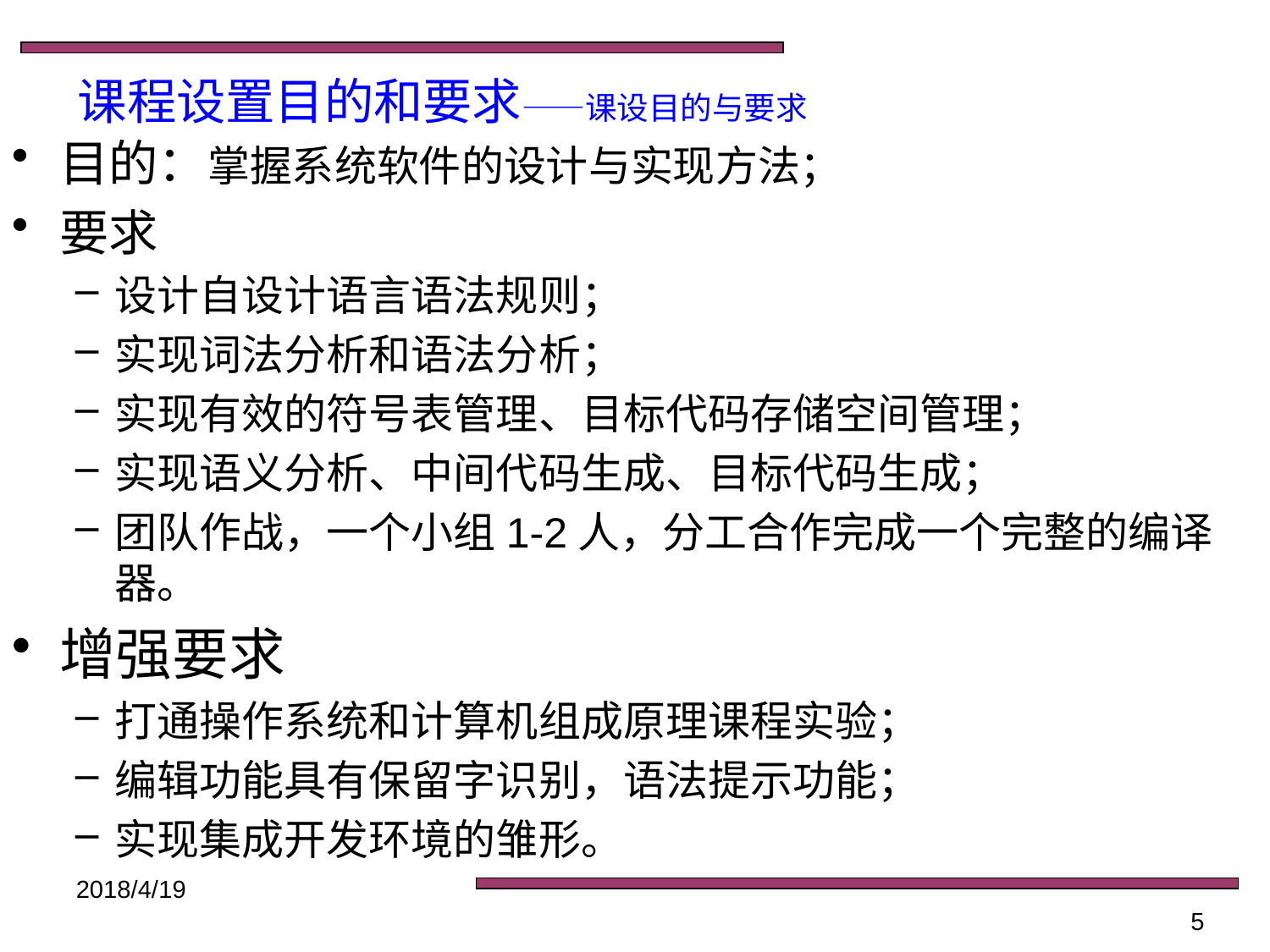

# 课程设置目的和要求——课设目的与要求
目的：掌握系统软件的设计与实现方法；
要求
设计自设计语言语法规则；
实现词法分析和语法分析；
实现有效的符号表管理、目标代码存储空间管理；
实现语义分析、中间代码生成、目标代码生成；
团队作战，一个小组1-2人，分工合作完成一个完整的编译器。
增强要求
打通操作系统和计算机组成原理课程实验；
编辑功能具有保留字识别，语法提示功能；
实现集成开发环境的雏形。

2018/4/19
5